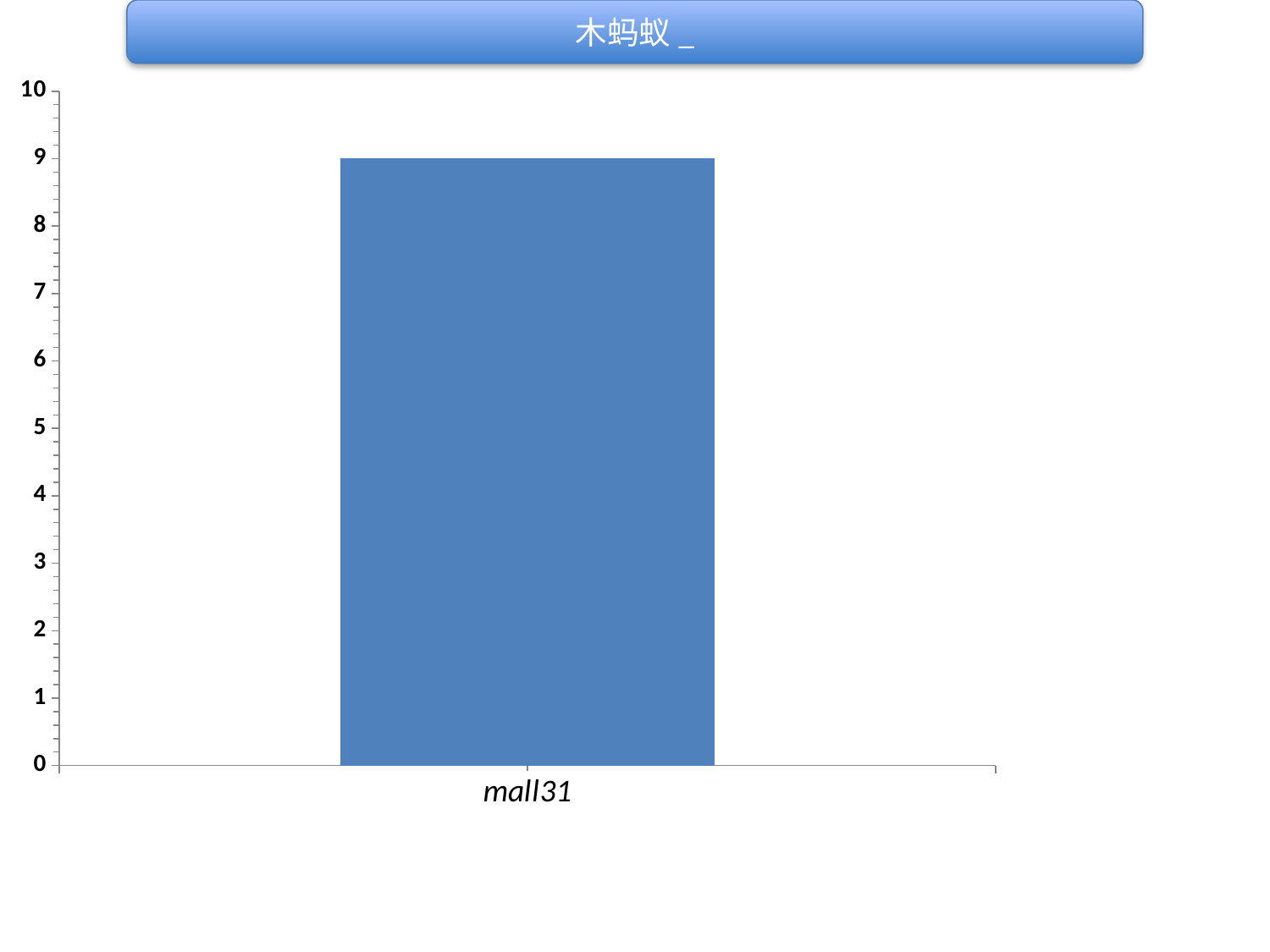

木蚂蚁_

### Chart

| Category | uv |
|---|---|
| mall31 | 9.0 |